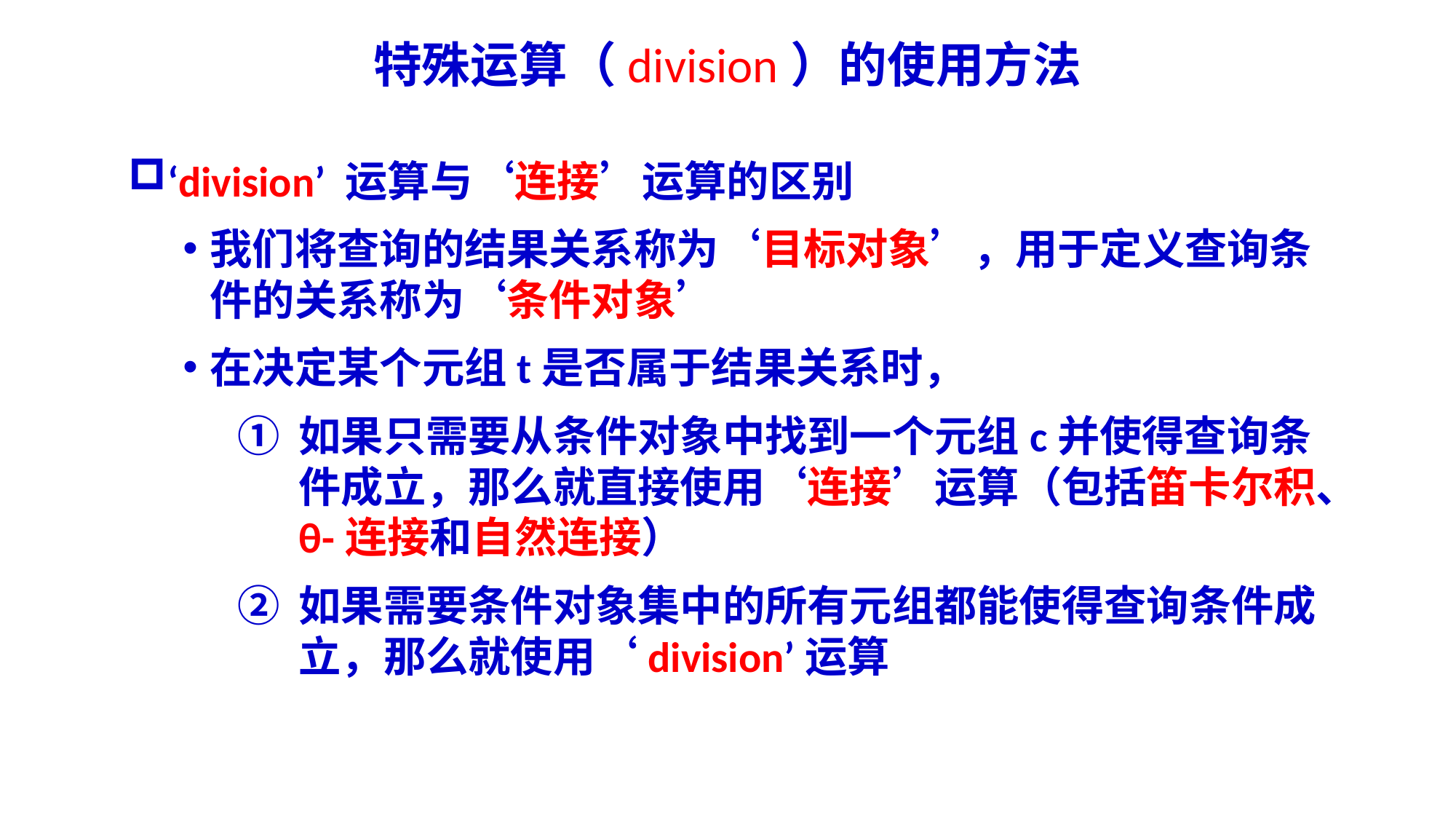

# 特殊运算（division）的使用方法
‘division’ 运算与‘连接’运算的区别
我们将查询的结果关系称为‘目标对象’，用于定义查询条件的关系称为‘条件对象’
在决定某个元组t是否属于结果关系时，
如果只需要从条件对象中找到一个元组c并使得查询条件成立，那么就直接使用‘连接’运算（包括笛卡尔积、θ-连接和自然连接）
如果需要条件对象集中的所有元组都能使得查询条件成立，那么就使用‘division’运算